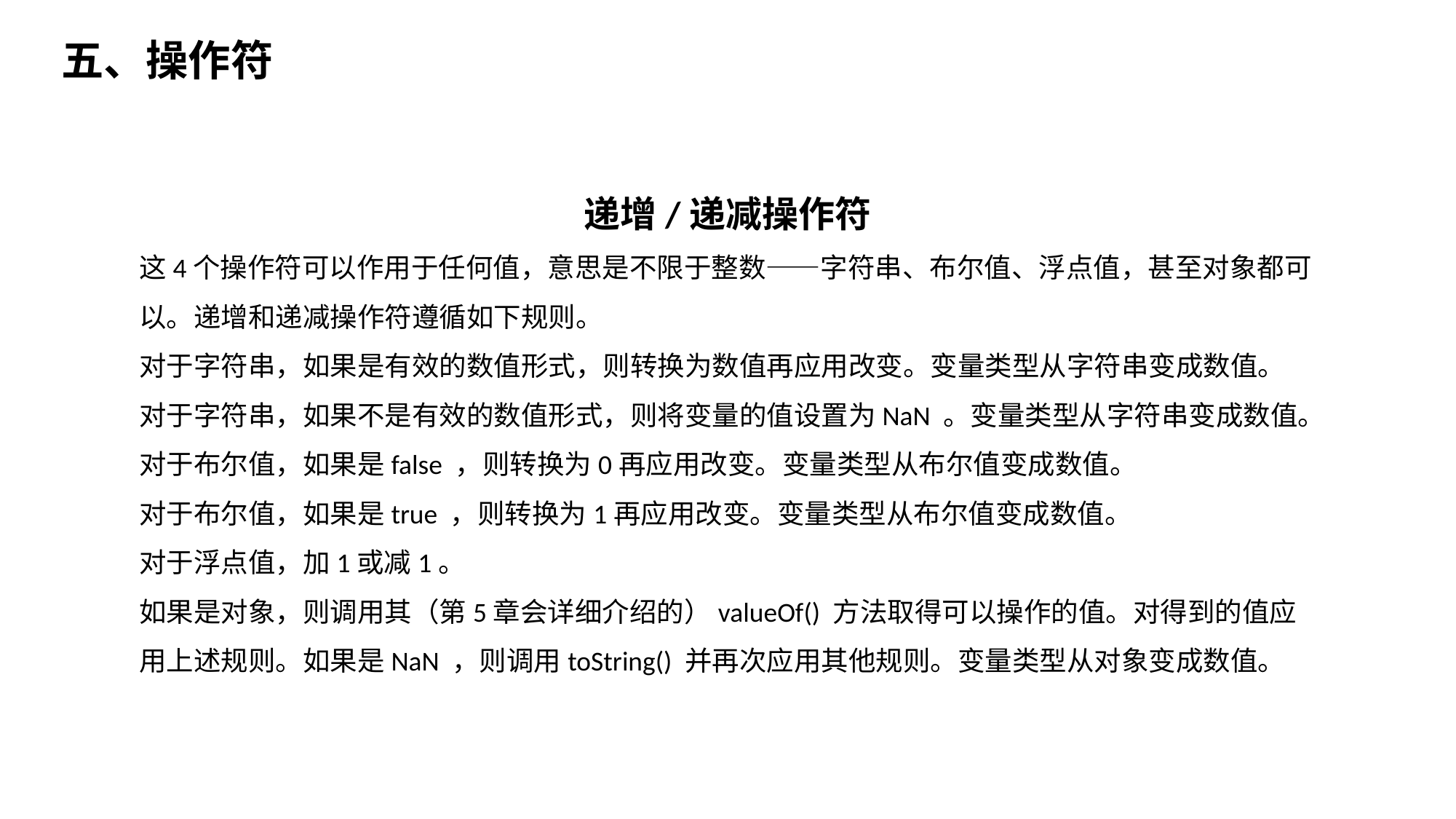

五、操作符
递增/递减操作符
这4个操作符可以作用于任何值，意思是不限于整数——字符串、布尔值、浮点值，甚至对象都可以。递增和递减操作符遵循如下规则。
对于字符串，如果是有效的数值形式，则转换为数值再应用改变。变量类型从字符串变成数值。
对于字符串，如果不是有效的数值形式，则将变量的值设置为NaN 。变量类型从字符串变成数值。
对于布尔值，如果是false ，则转换为0再应用改变。变量类型从布尔值变成数值。
对于布尔值，如果是true ，则转换为1再应用改变。变量类型从布尔值变成数值。
对于浮点值，加1或减1。
如果是对象，则调用其（第5章会详细介绍的）valueOf() 方法取得可以操作的值。对得到的值应用上述规则。如果是NaN ，则调用toString() 并再次应用其他规则。变量类型从对象变成数值。